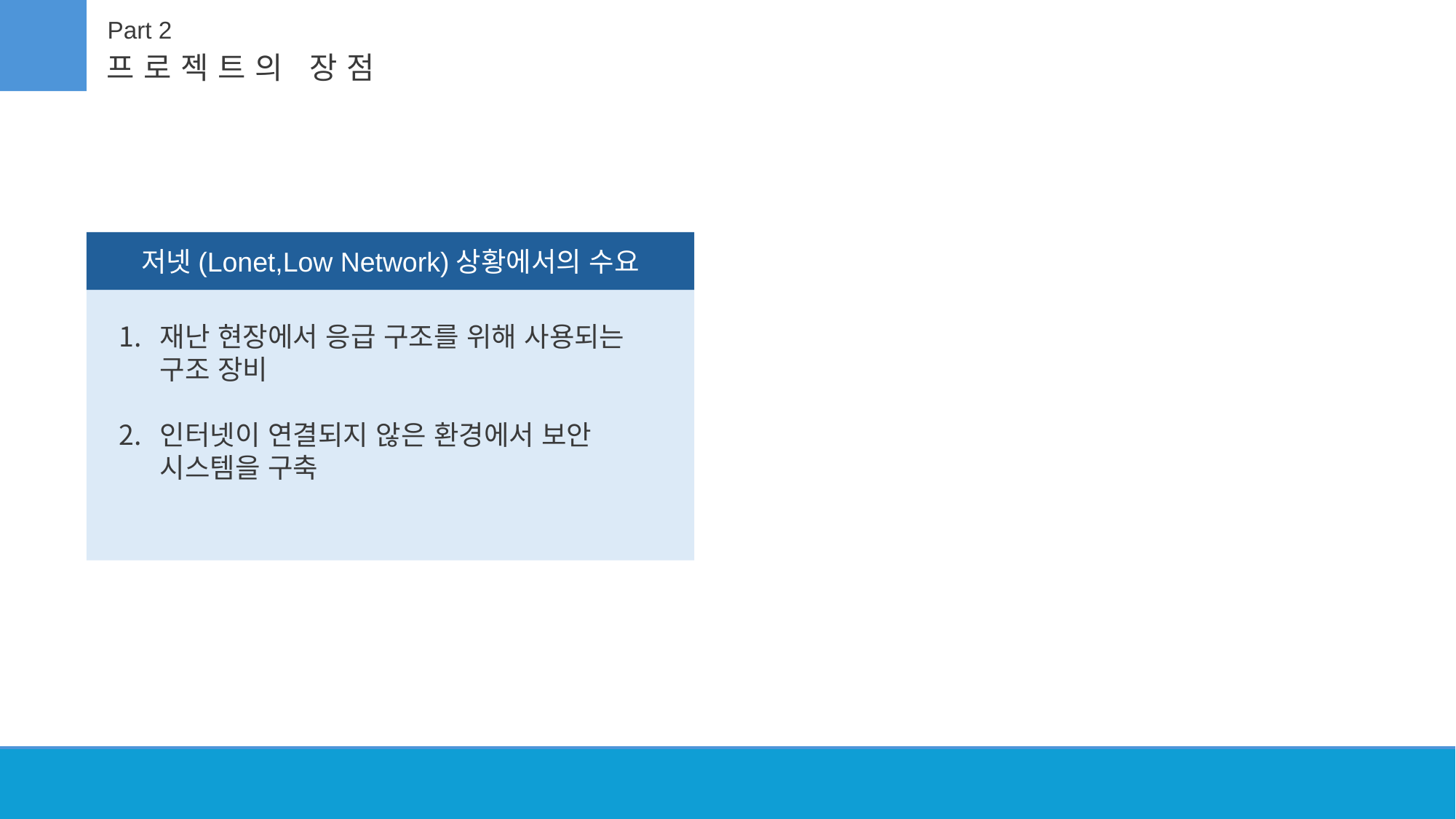

Part 2
프로젝트의 장점
저넷(Lonet,Low Network)상황에서의 수요

재난 현장에서 응급 구조를 위해 사용되는 구조 장비

인터넷이 연결되지 않은 환경에서 보안 시스템을 구축
2